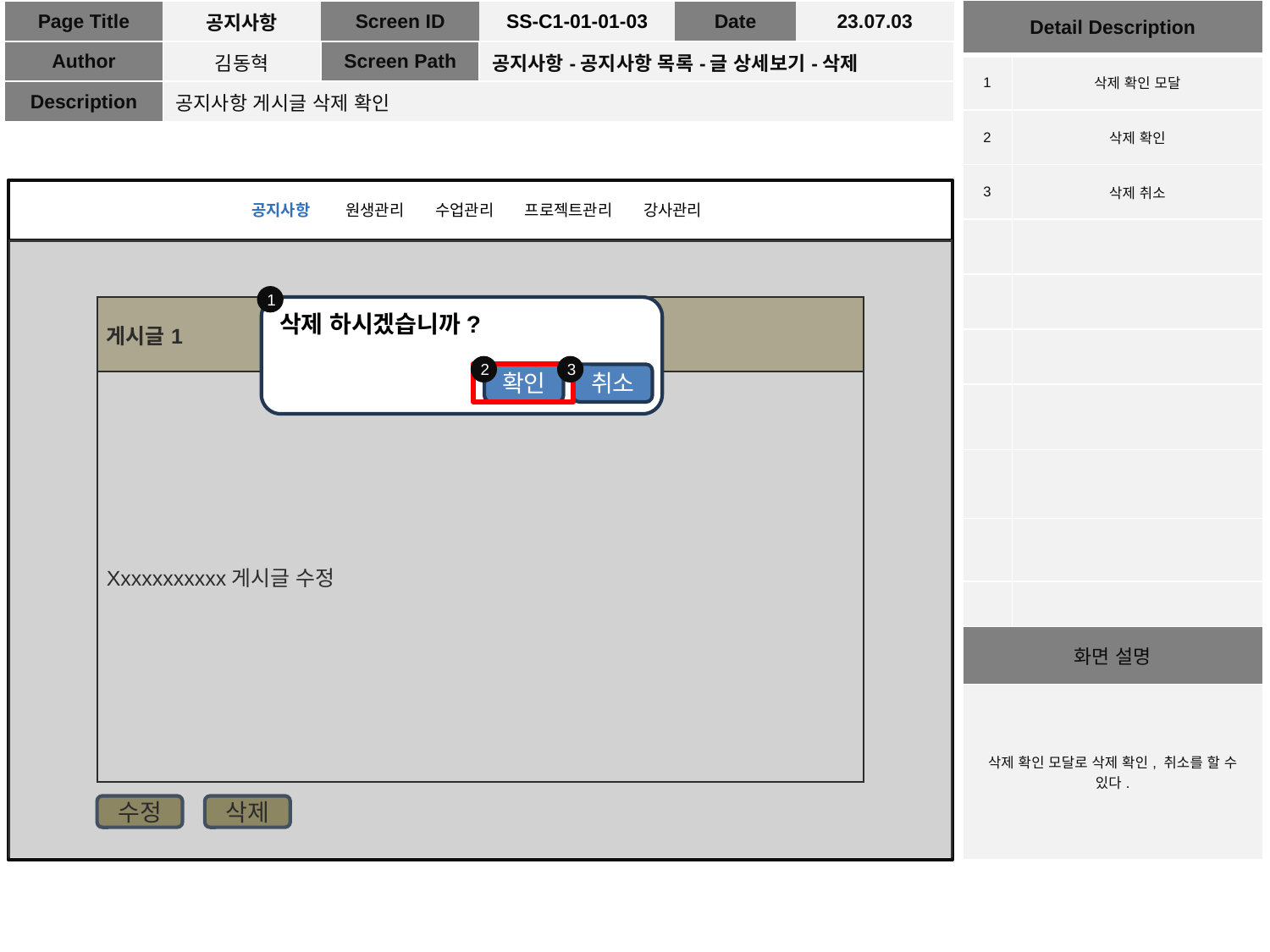

| Detail Description |  |
| --- | --- |
| 1 | 삭제 확인 모달 |
| 2 | 삭제 확인 |
| 3 | 삭제 취소 |
|  |  |
|  |  |
|  |  |
|  |  |
|  |  |
|  |  |
|  |  |
| 화면 설명 |  |
| 삭제 확인 모달로 삭제 확인, 취소를 할 수 있다. |  |
| Page Title | 공지사항 | Screen ID | SS-C1-01-01-03 | Date | 23.07.03 |
| --- | --- | --- | --- | --- | --- |
| Author | 김동혁 | Screen Path | 공지사항-공지사항 목록-글 상세보기-삭제 |  |  |
| Description | 공지사항 게시글 삭제 확인 |  |  |  |  |

공지사항        원생관리       수업관리       프로젝트관리       강사관리

1
삭제 하시겠습니까?

확인
취소
| 게시글1 작성일:xxxx-xx-xx |
| --- |
| Xxxxxxxxxxx게시글 수정 |
2
3
수정
삭제